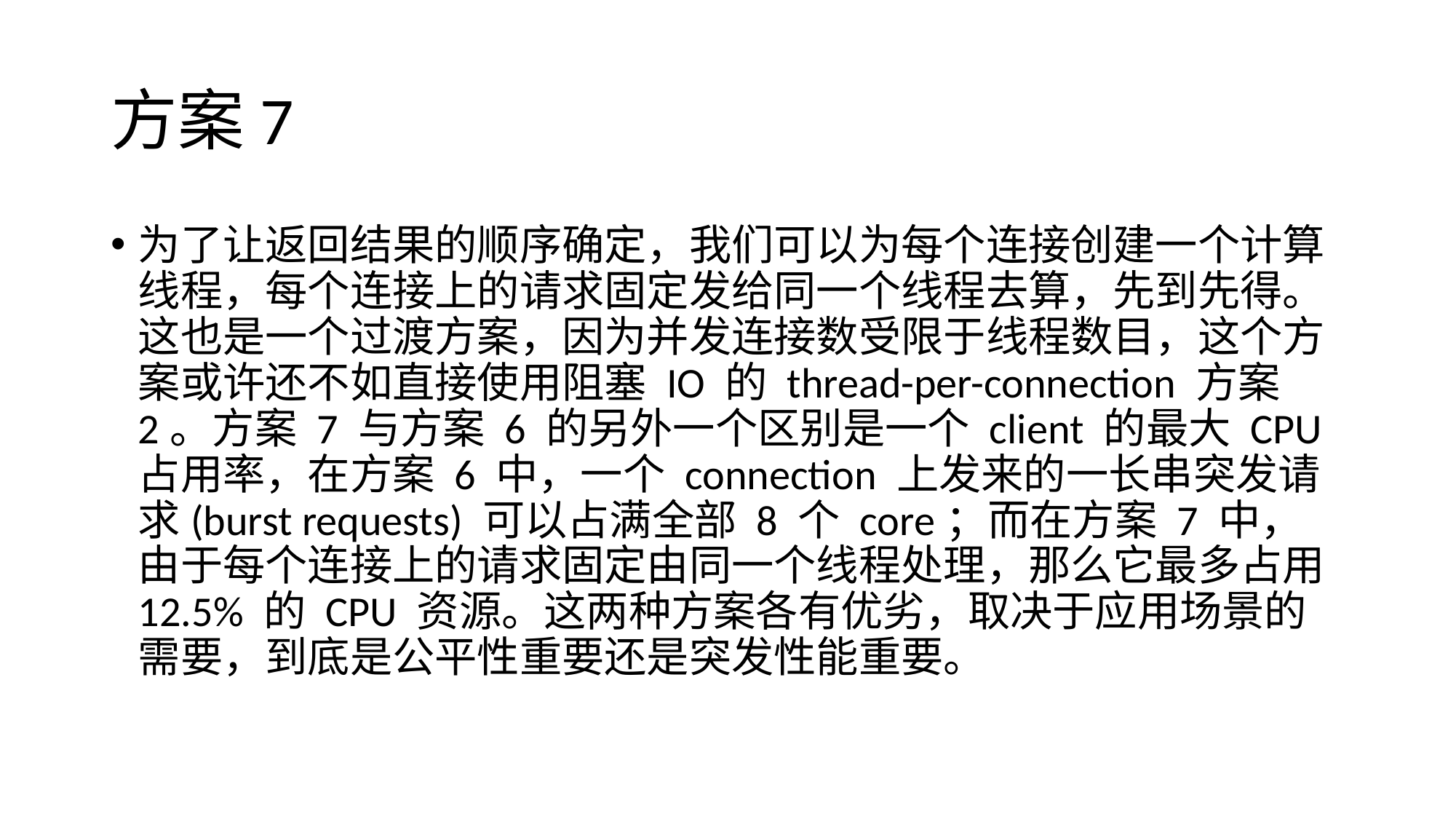

# 方案7
为了让返回结果的顺序确定，我们可以为每个连接创建一个计算线程，每个连接上的请求固定发给同一个线程去算，先到先得。这也是一个过渡方案，因为并发连接数受限于线程数目，这个方案或许还不如直接使用阻塞 IO 的 thread-per-connection 方案2。方案 7 与方案 6 的另外一个区别是一个 client 的最大 CPU 占用率，在方案 6 中，一个 connection 上发来的一长串突发请求(burst requests) 可以占满全部 8 个 core；而在方案 7 中，由于每个连接上的请求固定由同一个线程处理，那么它最多占用 12.5% 的 CPU 资源。这两种方案各有优劣，取决于应用场景的需要，到底是公平性重要还是突发性能重要。